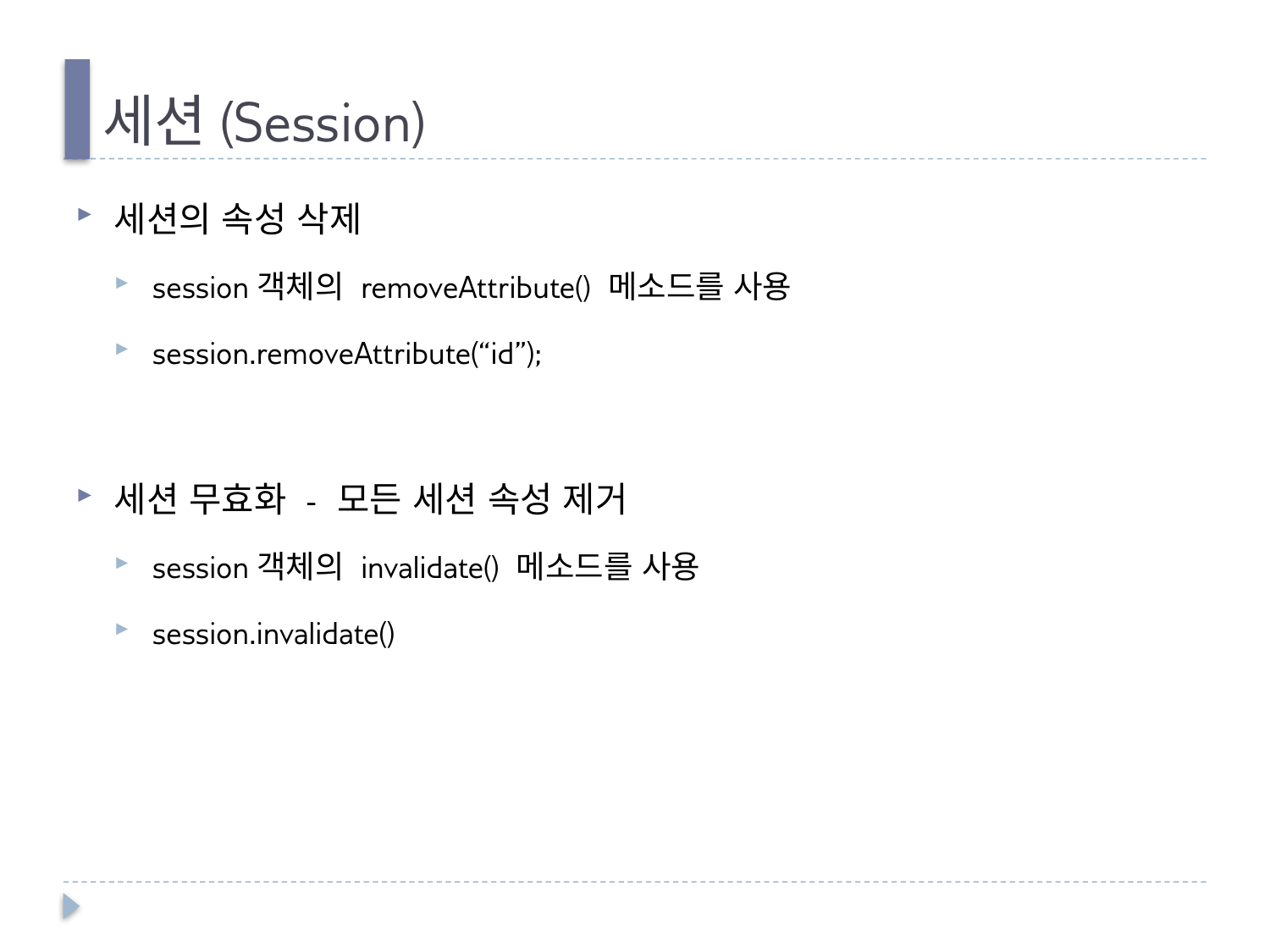

# 세션(Session)
세션의 속성 삭제
session객체의 removeAttribute() 메소드를 사용
session.removeAttribute(“id”);

세션 무효화 - 모든 세션 속성 제거
session객체의 invalidate() 메소드를 사용
session.invalidate()